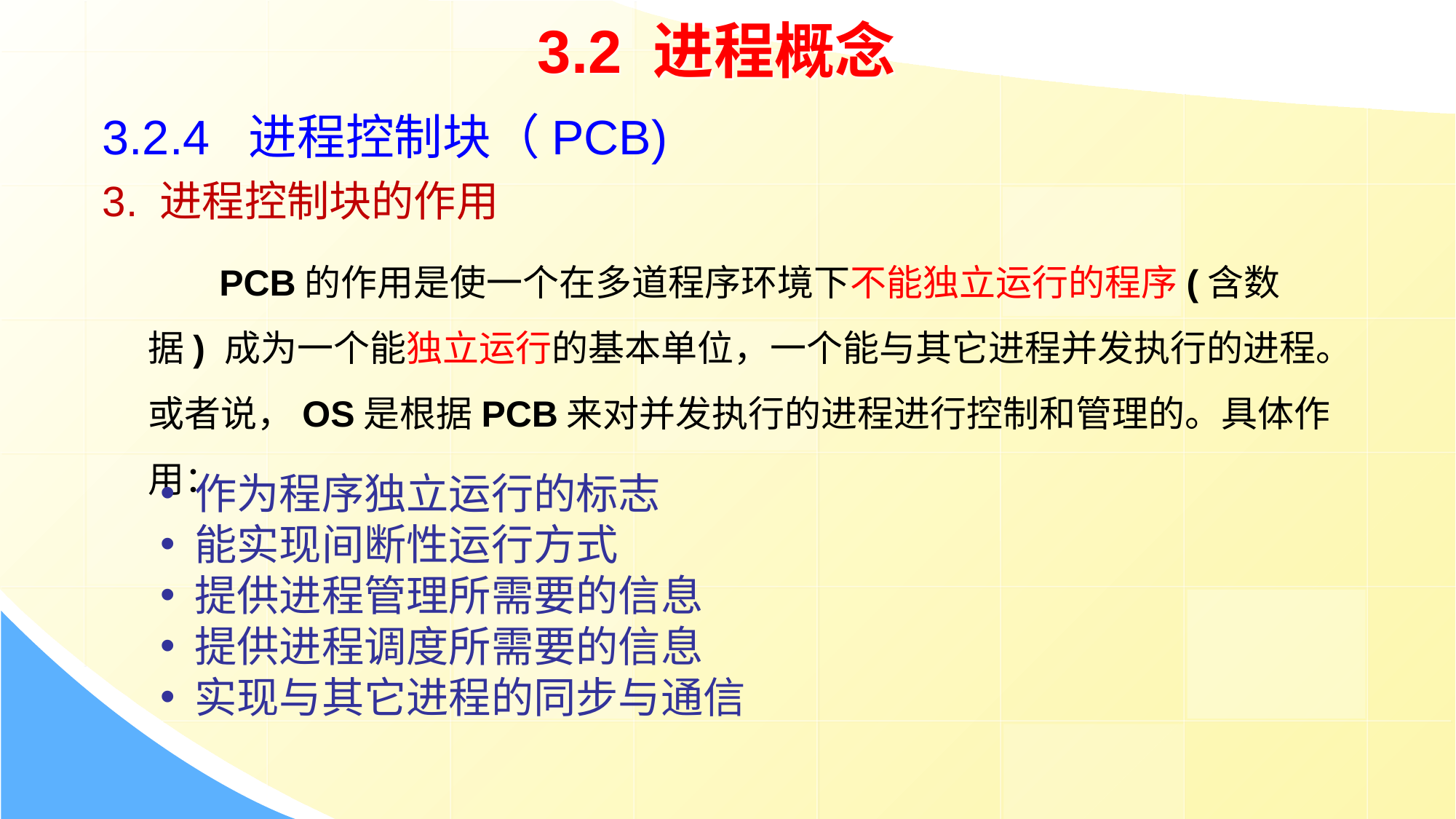

3.2 进程概念
3.2.4  进程控制块（PCB)
3. 进程控制块的作用
       PCB的作用是使一个在多道程序环境下不能独立运行的程序(含数据) 成为一个能独立运行的基本单位，一个能与其它进程并发执行的进程。或者说，OS是根据PCB来对并发执行的进程进行控制和管理的。具体作用：
作为程序独立运行的标志
能实现间断性运行方式
提供进程管理所需要的信息
提供进程调度所需要的信息
实现与其它进程的同步与通信